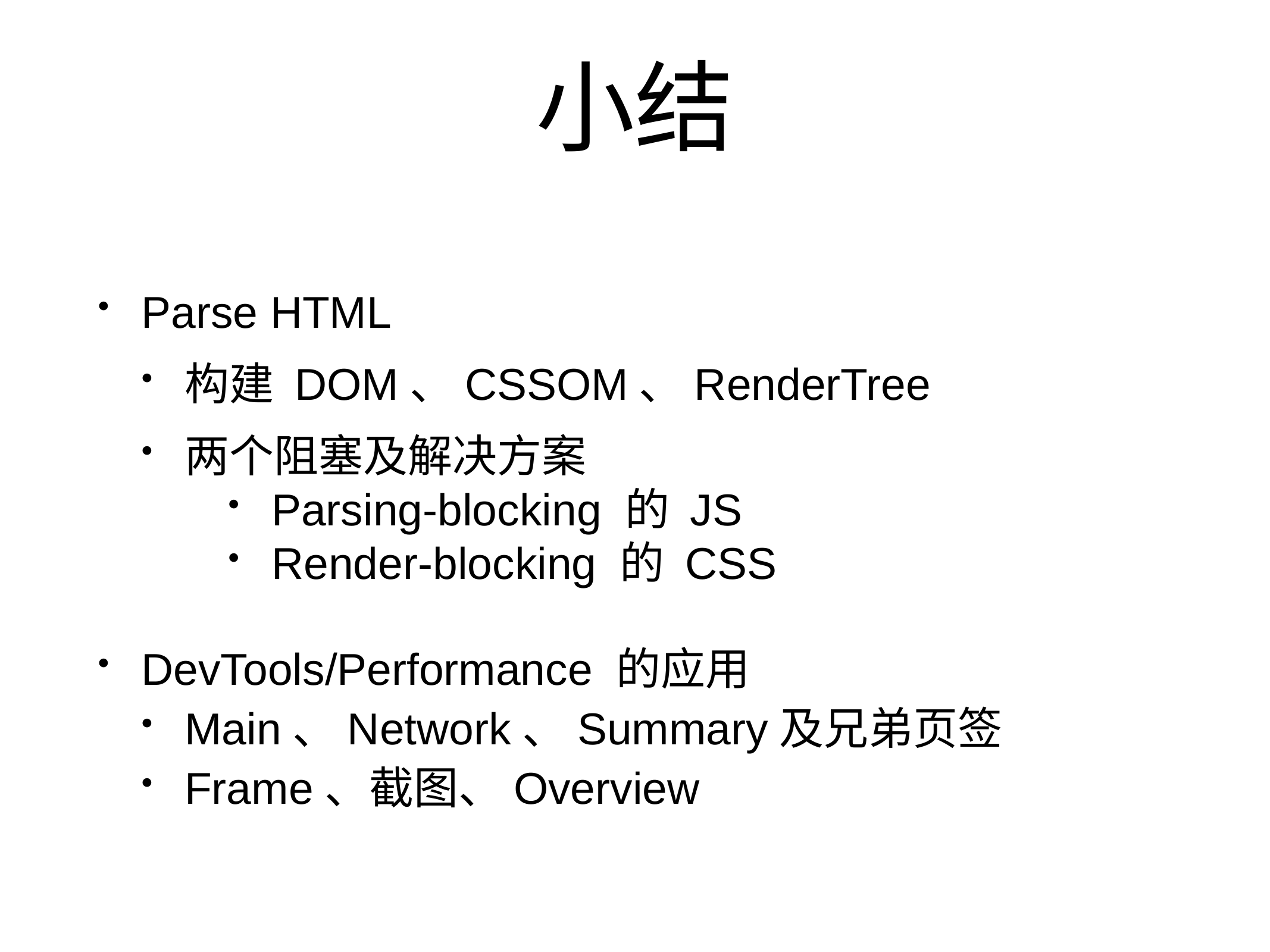

# 小结
Parse HTML
构建 DOM、CSSOM、RenderTree
两个阻塞及解决方案
Parsing-blocking 的 JS
Render-blocking 的 CSS
DevTools/Performance 的应用
Main、Network、Summary及兄弟页签
Frame、截图、Overview